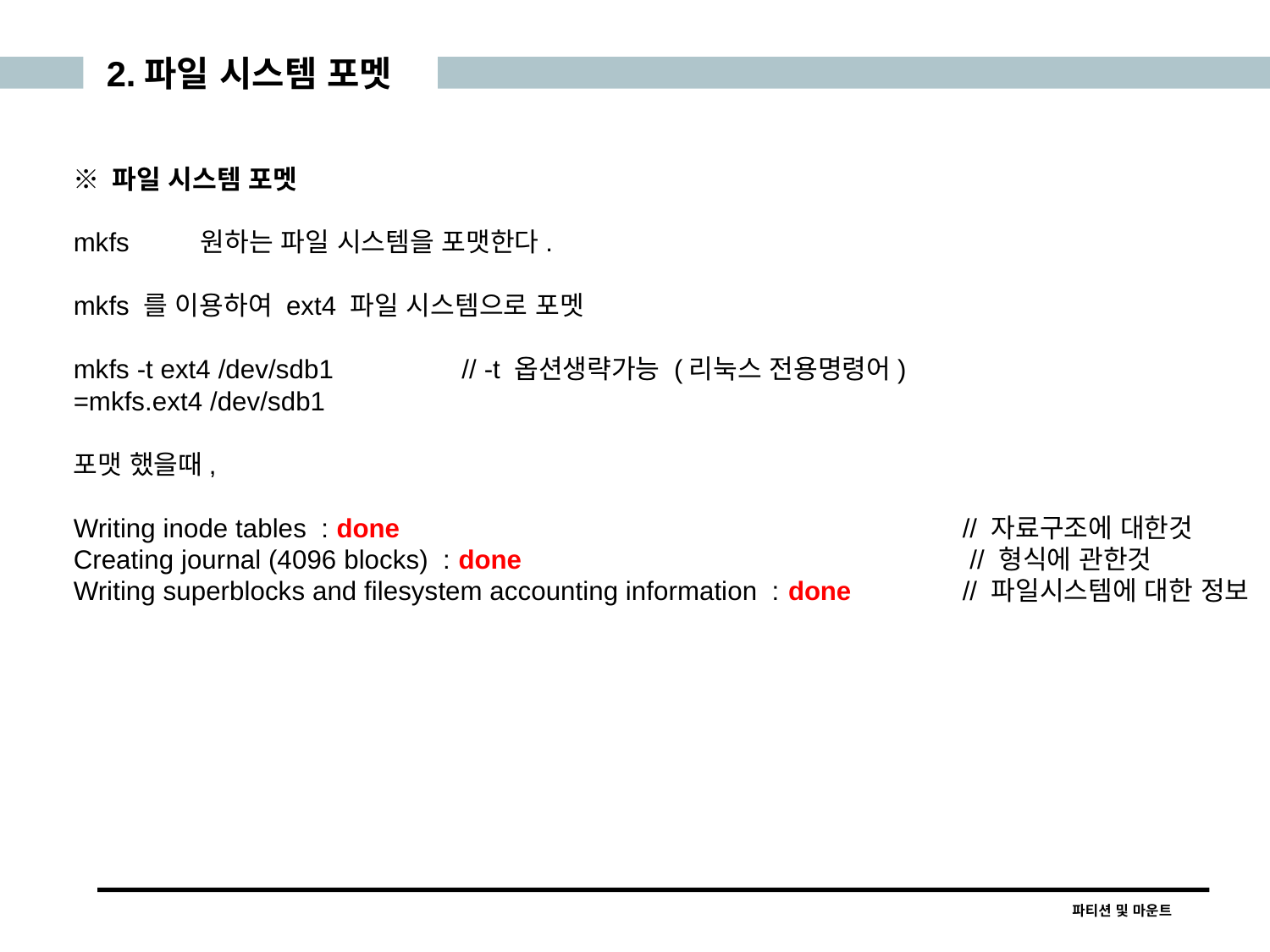

2.파일 시스템 포멧

※ 파일 시스템 포멧

mkfs	원하는 파일 시스템을 포맷한다.

mkfs 를 이용하여 ext4 파일 시스템으로 포멧

mkfs -t ext4 /dev/sdb1	 // -t 옵션생략가능 (리눅스 전용명령어)
=mkfs.ext4 /dev/sdb1

포맷 했을때,

Writing inode tables  : done 					// 자료구조에 대한것
Creating journal (4096 blocks)  : done				 // 형식에 관한것
Writing superblocks and filesystem accounting information  : done   	// 파일시스템에 대한 정보

파티션 및 마운트